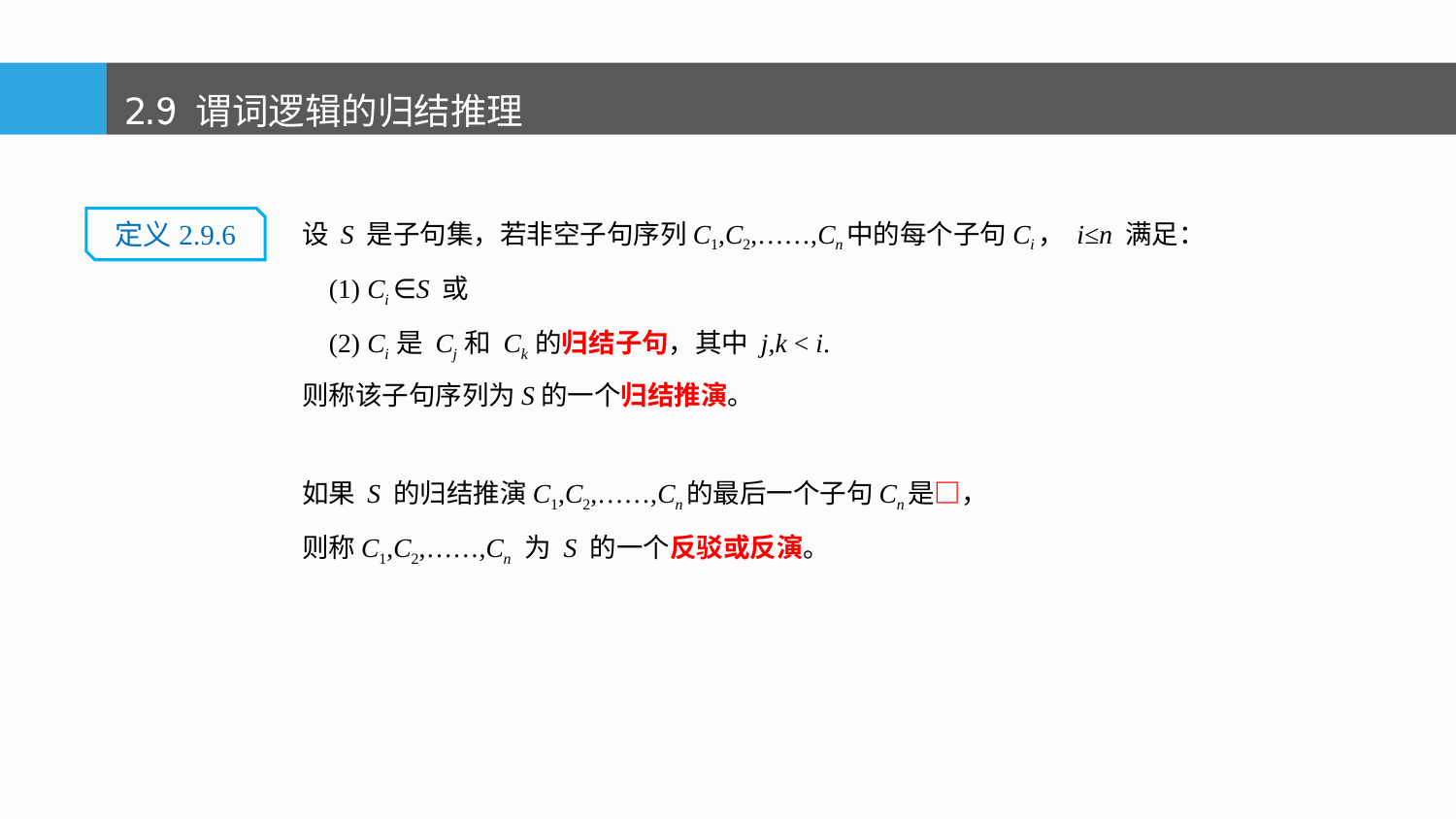

2.9 谓词逻辑的归结推理

设 S 是子句集，若非空子句序列C1,C2,……,Cn中的每个子句Ci， i≤n 满足：
    (1) Ci ∈S 或
    (2) Ci 是 Cj 和 Ck 的归结子句，其中 j,k < i.
则称该子句序列为S的一个归结推演。

如果 S 的归结推演C1,C2,……,Cn的最后一个子句Cn是□，
则称C1,C2,……,Cn 为 S 的一个反驳或反演。
定义2.9.6